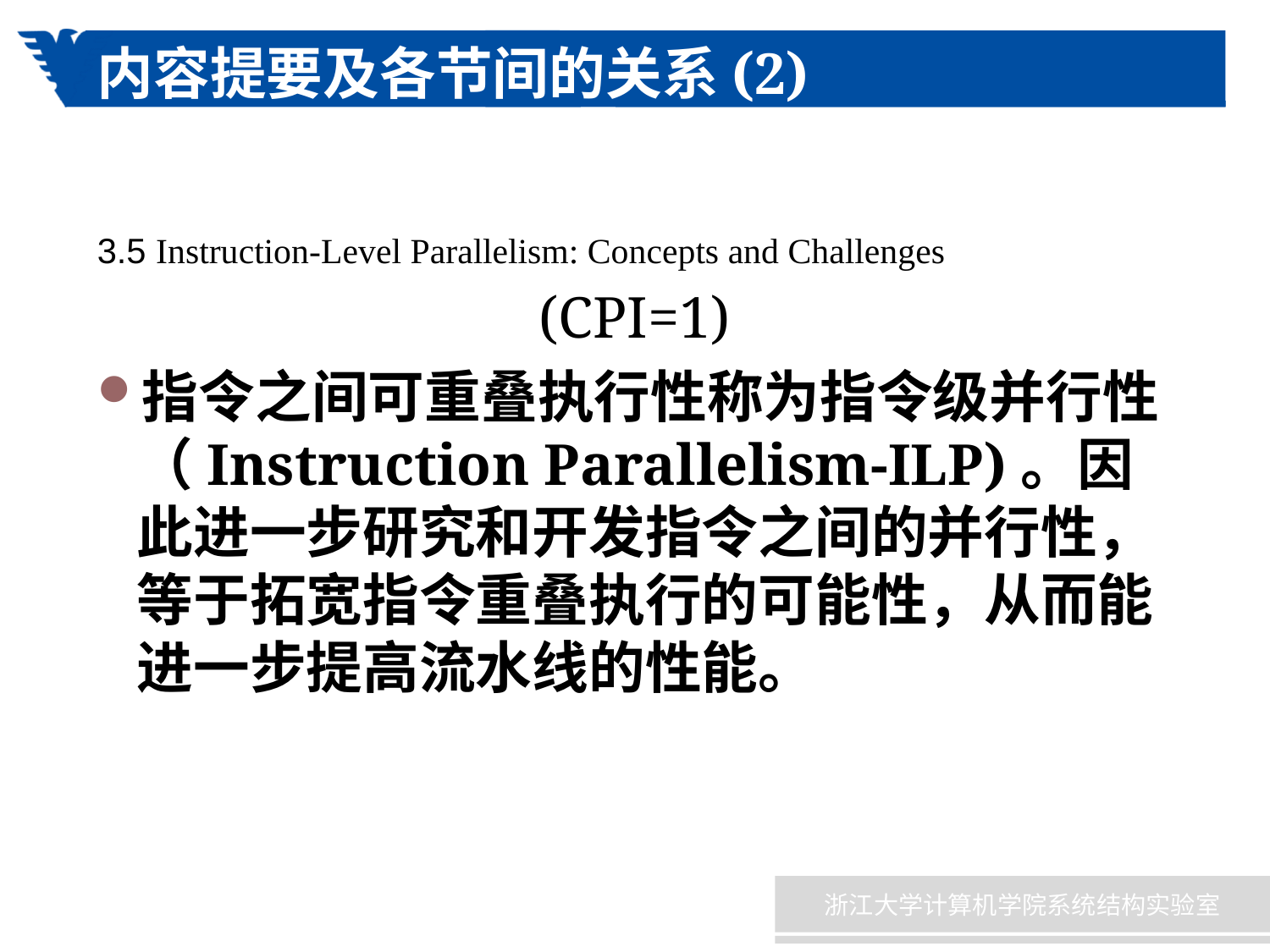

# 内容提要及各节间的关系(2)
3.5 Instruction-Level Parallelism: Concepts and Challenges
(CPI=1)
指令之间可重叠执行性称为指令级并行性（Instruction Parallelism-ILP)。因此进一步研究和开发指令之间的并行性，等于拓宽指令重叠执行的可能性，从而能进一步提高流水线的性能。